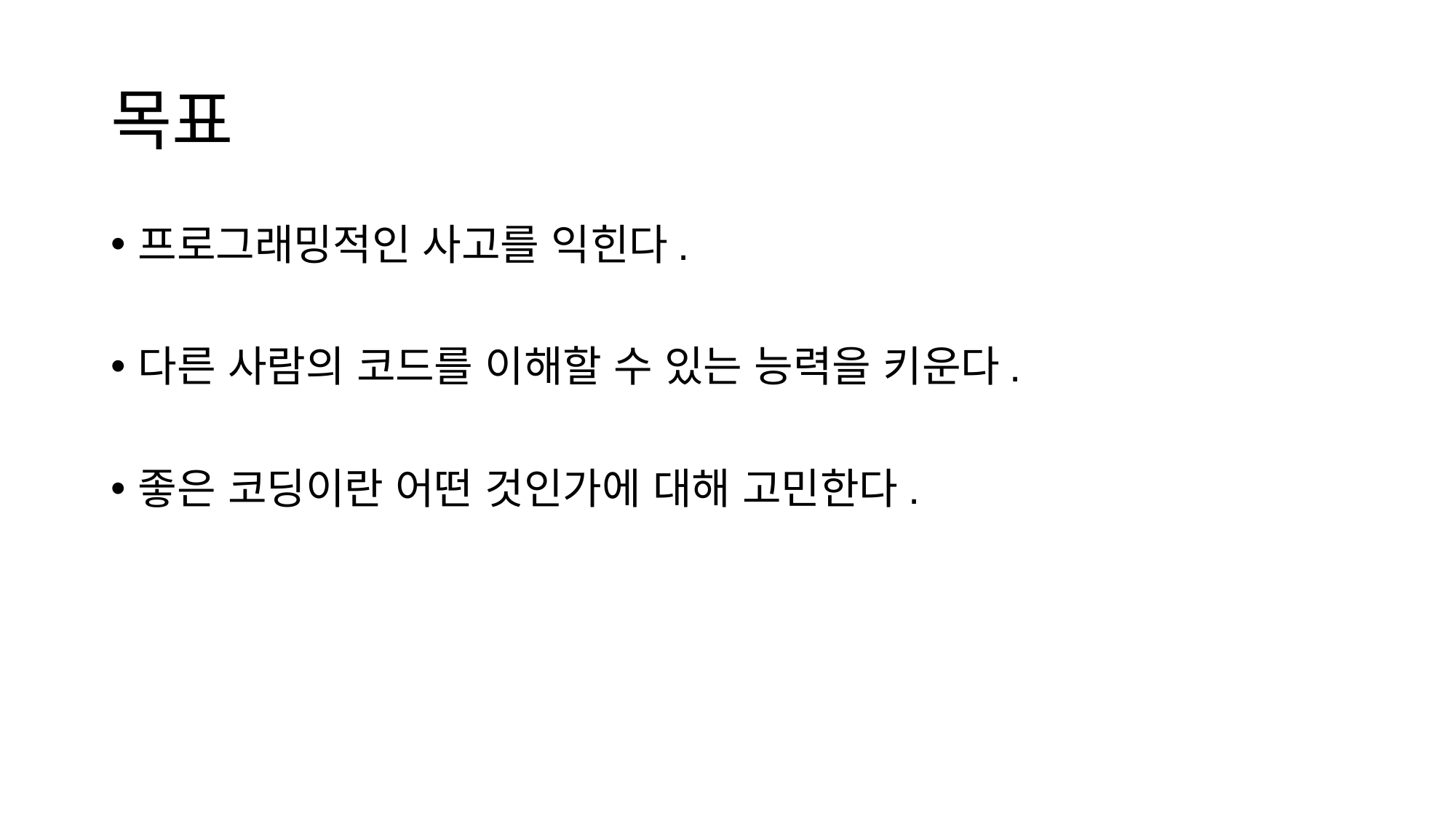

# 목표
프로그래밍적인 사고를 익힌다.

다른 사람의 코드를 이해할 수 있는 능력을 키운다.

좋은 코딩이란 어떤 것인가에 대해 고민한다.